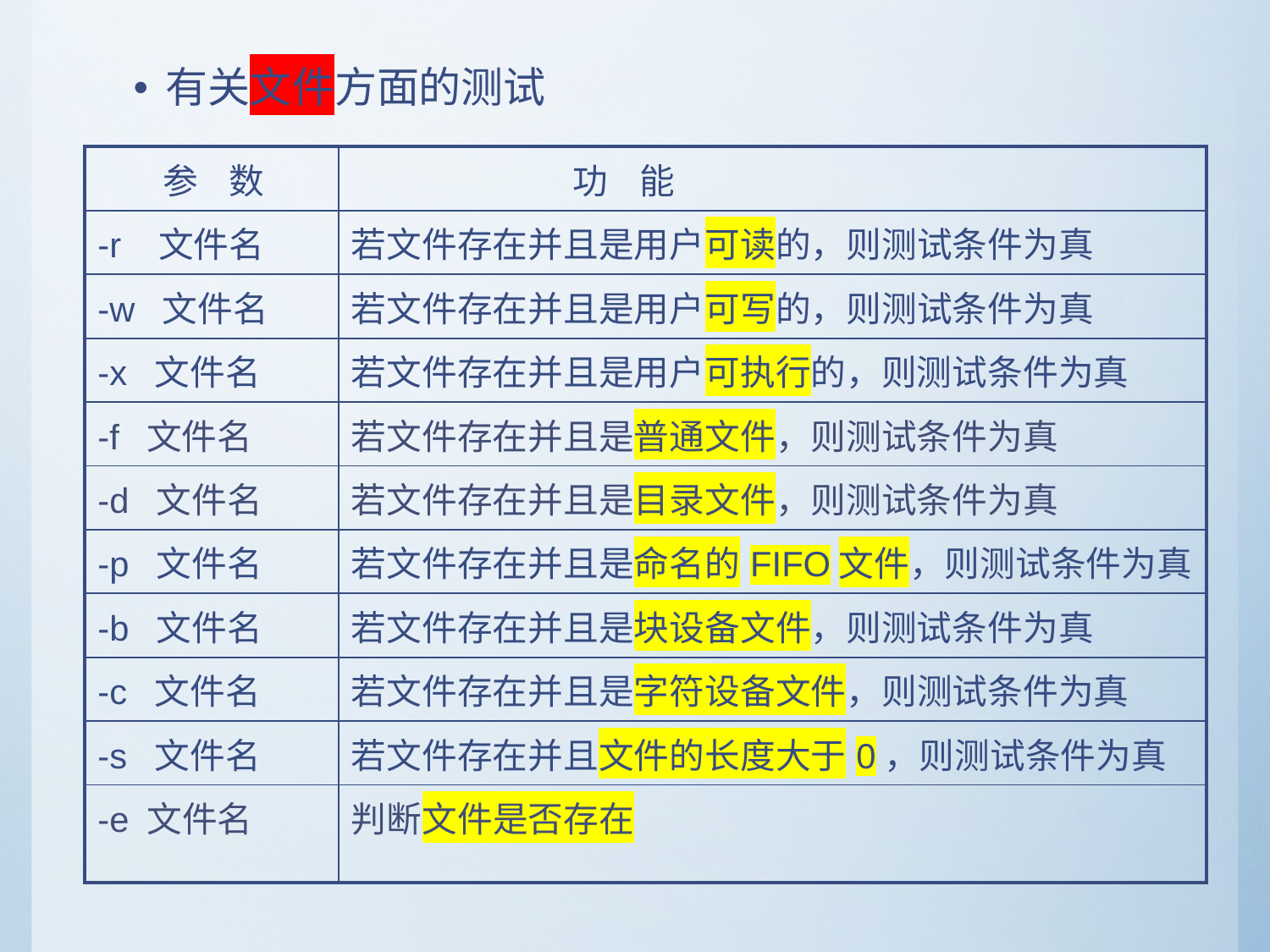

有关文件方面的测试
| 参 数 | 功 能 |
| --- | --- |
| -r 文件名 | 若文件存在并且是用户可读的，则测试条件为真 |
| -w 文件名 | 若文件存在并且是用户可写的，则测试条件为真 |
| -x 文件名 | 若文件存在并且是用户可执行的，则测试条件为真 |
| -f 文件名 | 若文件存在并且是普通文件，则测试条件为真 |
| -d 文件名 | 若文件存在并且是目录文件，则测试条件为真 |
| -p 文件名 | 若文件存在并且是命名的FIFO文件，则测试条件为真 |
| -b 文件名 | 若文件存在并且是块设备文件，则测试条件为真 |
| -c 文件名 | 若文件存在并且是字符设备文件，则测试条件为真 |
| -s 文件名 | 若文件存在并且文件的长度大于0，则测试条件为真 |
| -e 文件名 | 判断文件是否存在 |